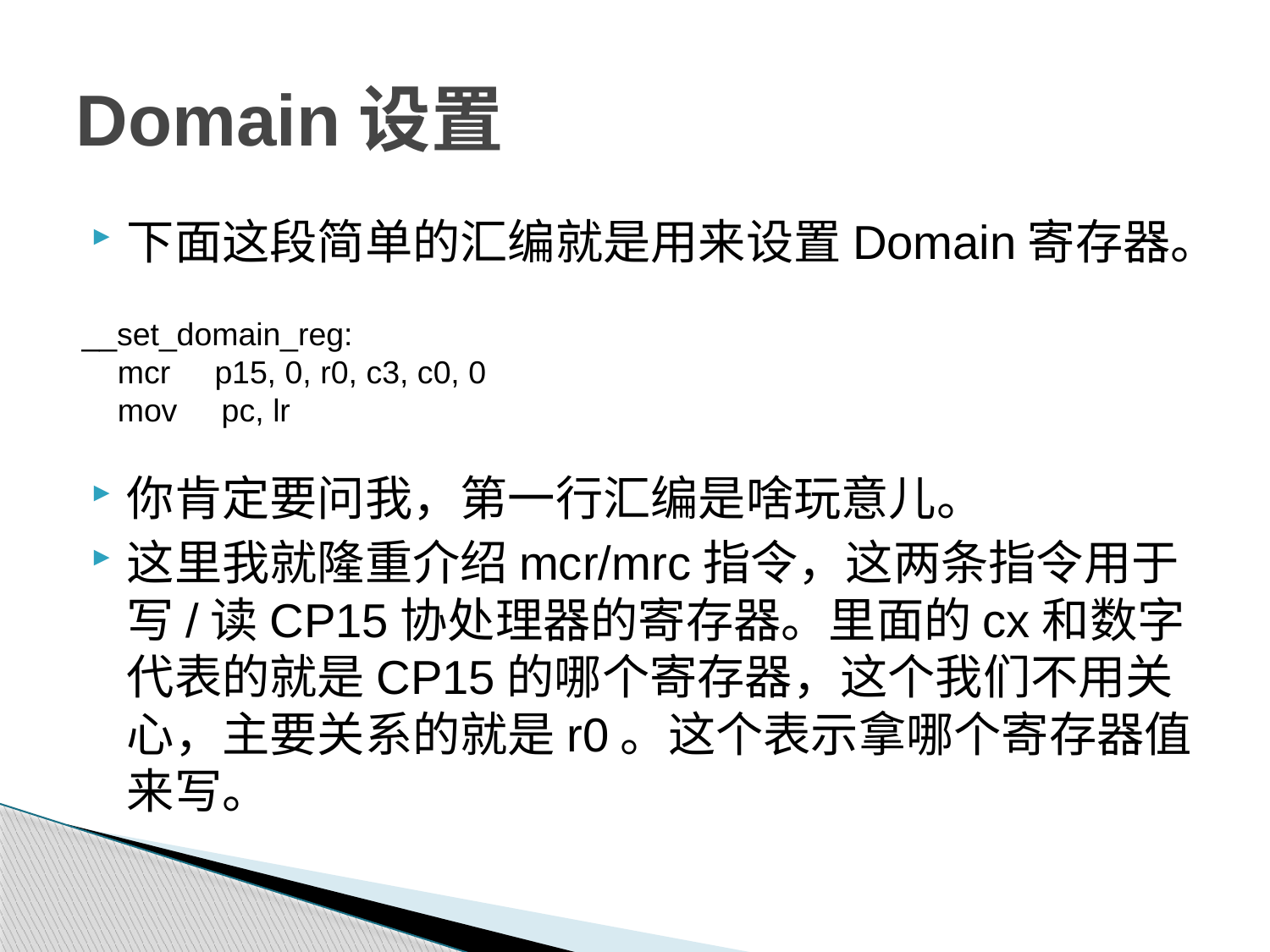

# Domain设置
下面这段简单的汇编就是用来设置Domain寄存器。

你肯定要问我，第一行汇编是啥玩意儿。
这里我就隆重介绍mcr/mrc指令，这两条指令用于写/读CP15协处理器的寄存器。里面的cx和数字代表的就是CP15的哪个寄存器，这个我们不用关心，主要关系的就是r0。这个表示拿哪个寄存器值来写。
__set_domain_reg:
    mcr     p15, 0, r0, c3, c0, 0
    mov     pc, lr